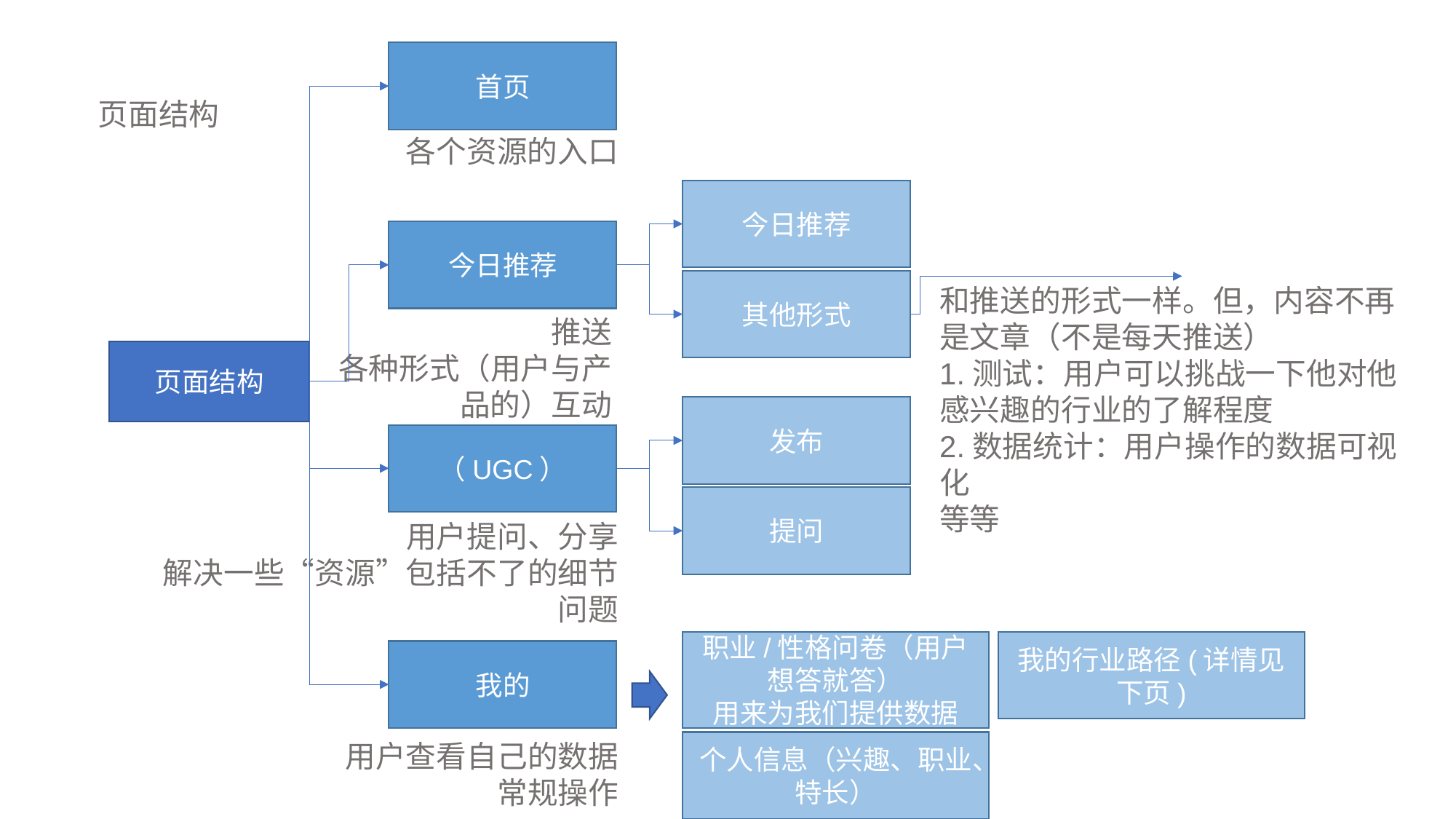

首页
页面结构
各个资源的入口
今日推荐
今日推荐
其他形式
和推送的形式一样。但，内容不再是文章（不是每天推送）
1.测试：用户可以挑战一下他对他感兴趣的行业的了解程度
2.数据统计：用户操作的数据可视化
等等

推送
各种形式（用户与产品的）互动
页面结构
发布
（UGC）
提问
用户提问、分享
解决一些“资源”包括不了的细节问题
职业/性格问卷（用户想答就答）
用来为我们提供数据
我的行业路径(详情见下页)
我的

用户查看自己的数据
常规操作
个人信息（兴趣、职业、特长）